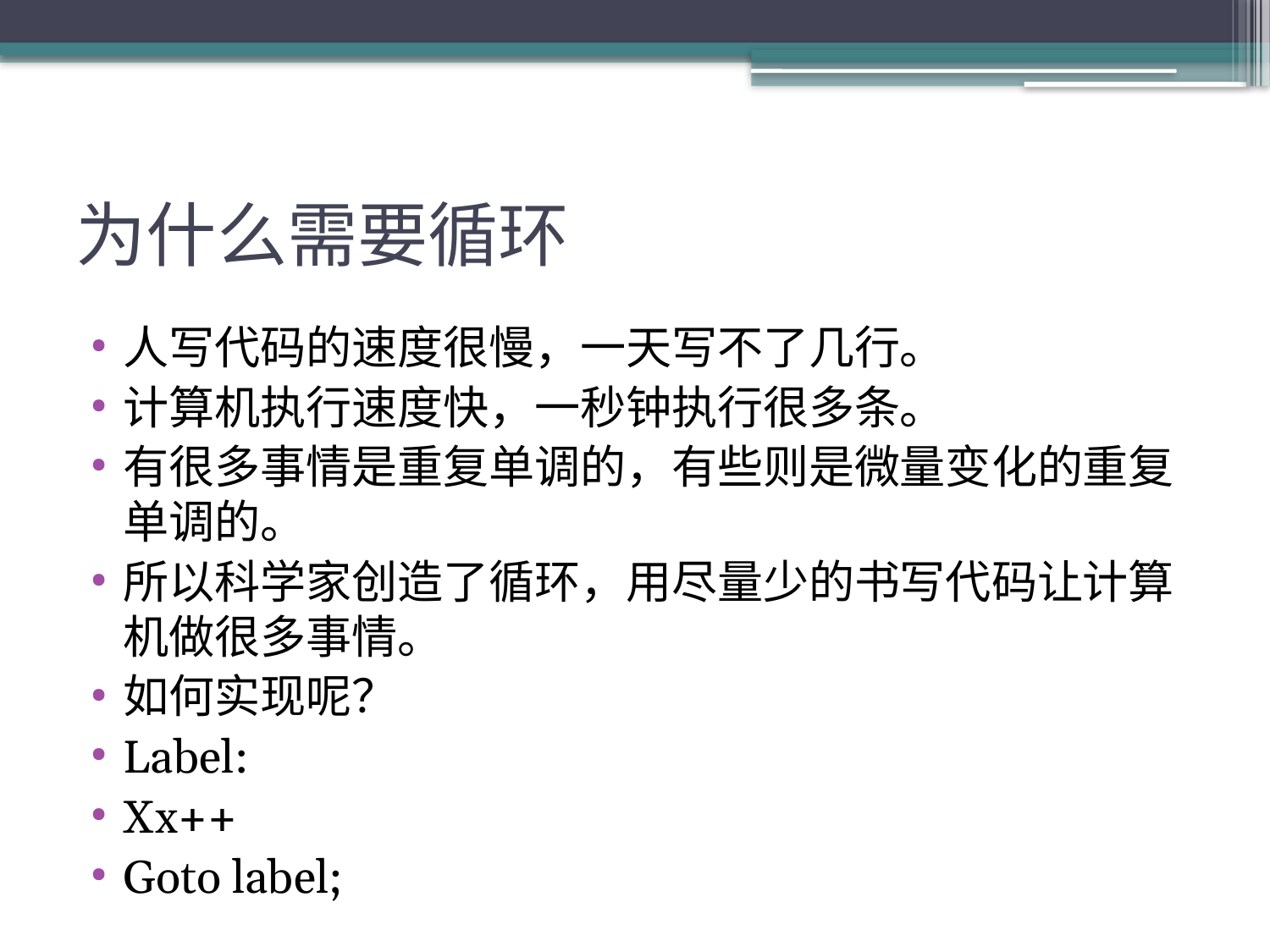

# 为什么需要循环
人写代码的速度很慢，一天写不了几行。
计算机执行速度快，一秒钟执行很多条。
有很多事情是重复单调的，有些则是微量变化的重复单调的。
所以科学家创造了循环，用尽量少的书写代码让计算机做很多事情。
如何实现呢？
Label:
Xx++
Goto label;